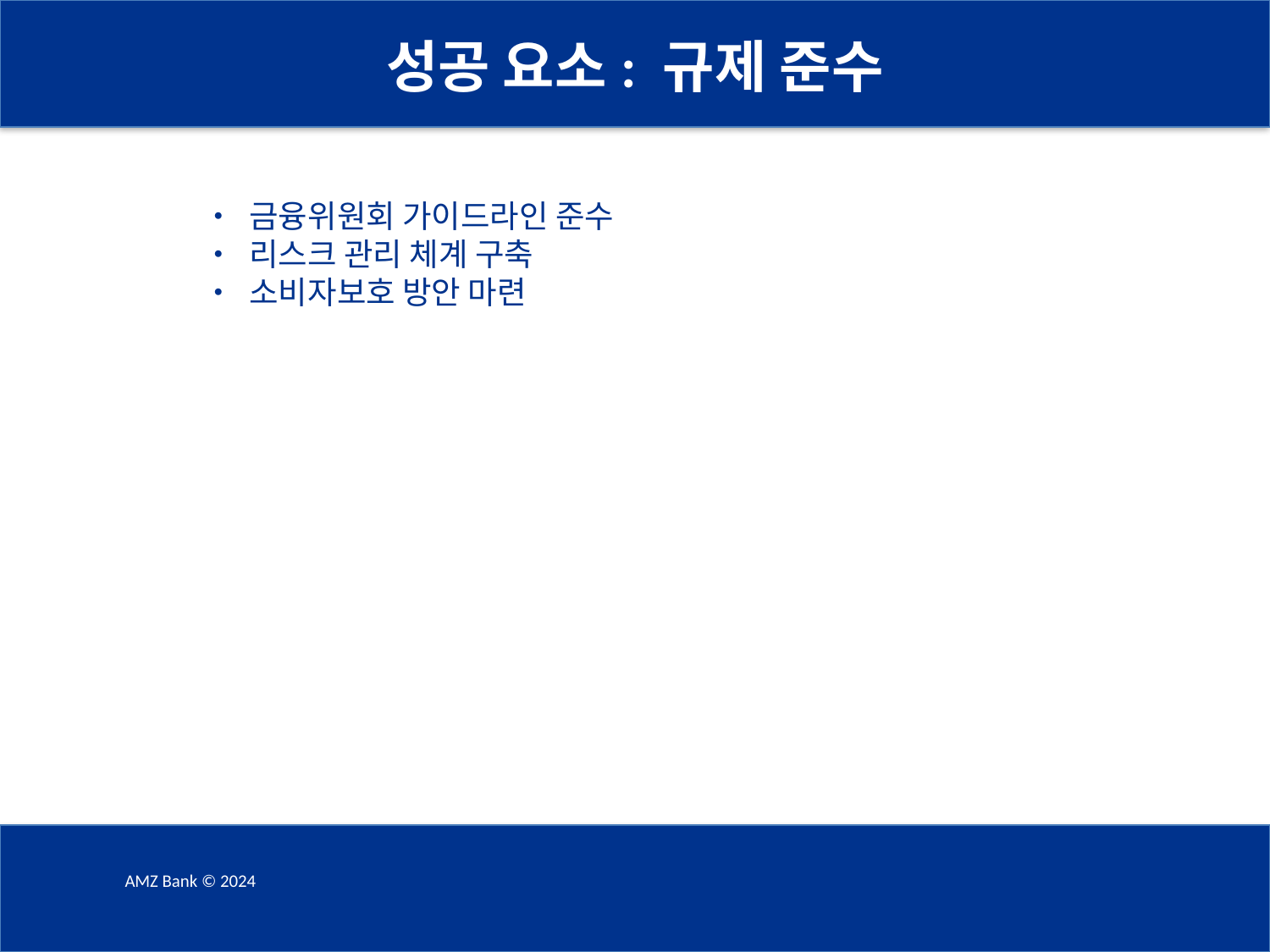

성공 요소: 규제 준수
• 금융위원회 가이드라인 준수
• 리스크 관리 체계 구축
• 소비자보호 방안 마련

AMZ Bank © 2024